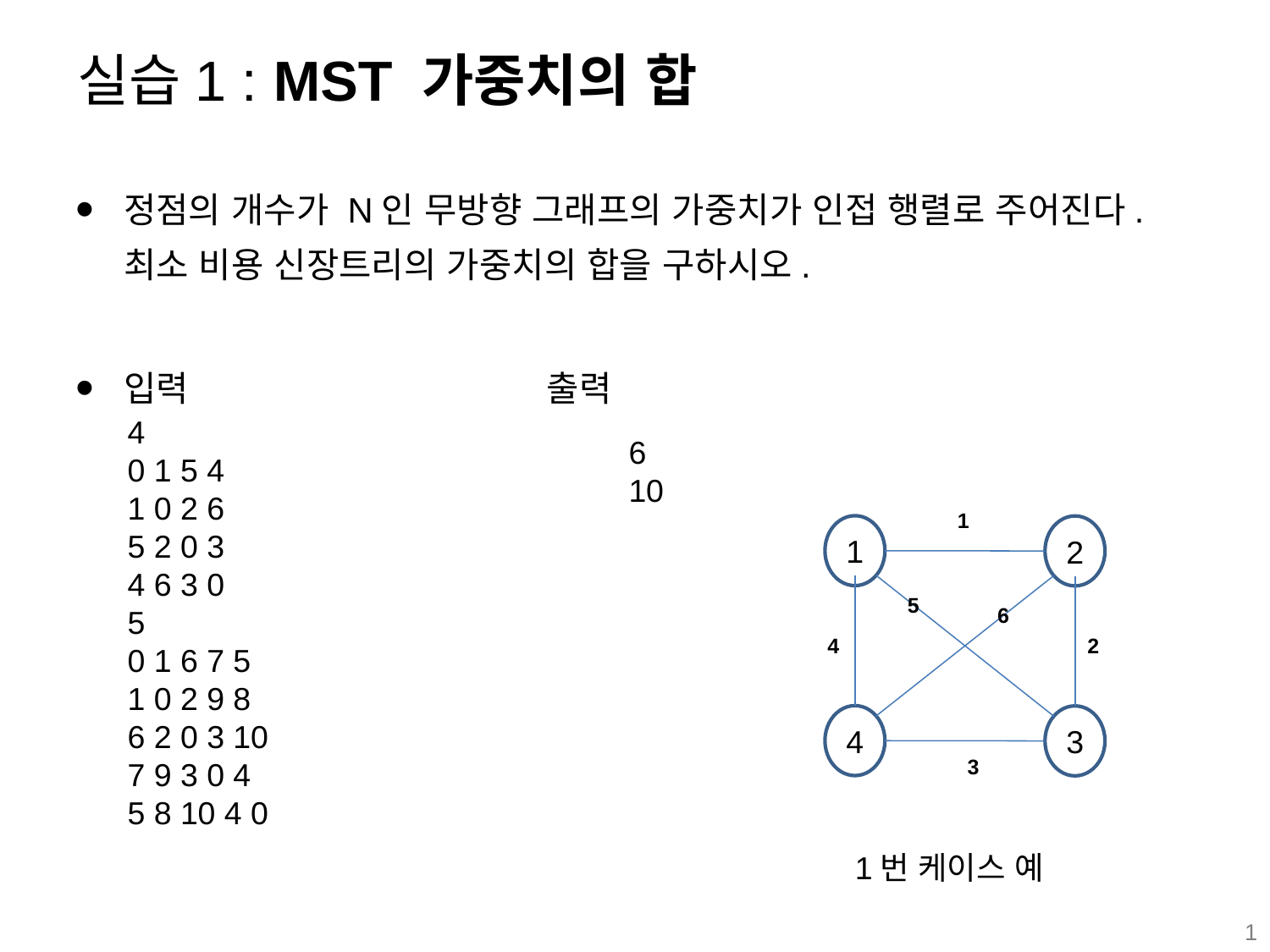

# 실습1 : MST 가중치의 합
정점의 개수가 N인 무방향 그래프의 가중치가 인접 행렬로 주어진다. 최소 비용 신장트리의 가중치의 합을 구하시오.

입력                                    출력
4
0 1 5 4
1 0 2 6
5 2 0 3
4 6 3 0
5
0 1 6 7 5
1 0 2 9 8
6 2 0 3 10
7 9 3 0 4
5 8 10 4 0
6
10
1
1
2
5
6
4
2
4
3
3
1번 케이스 예
1